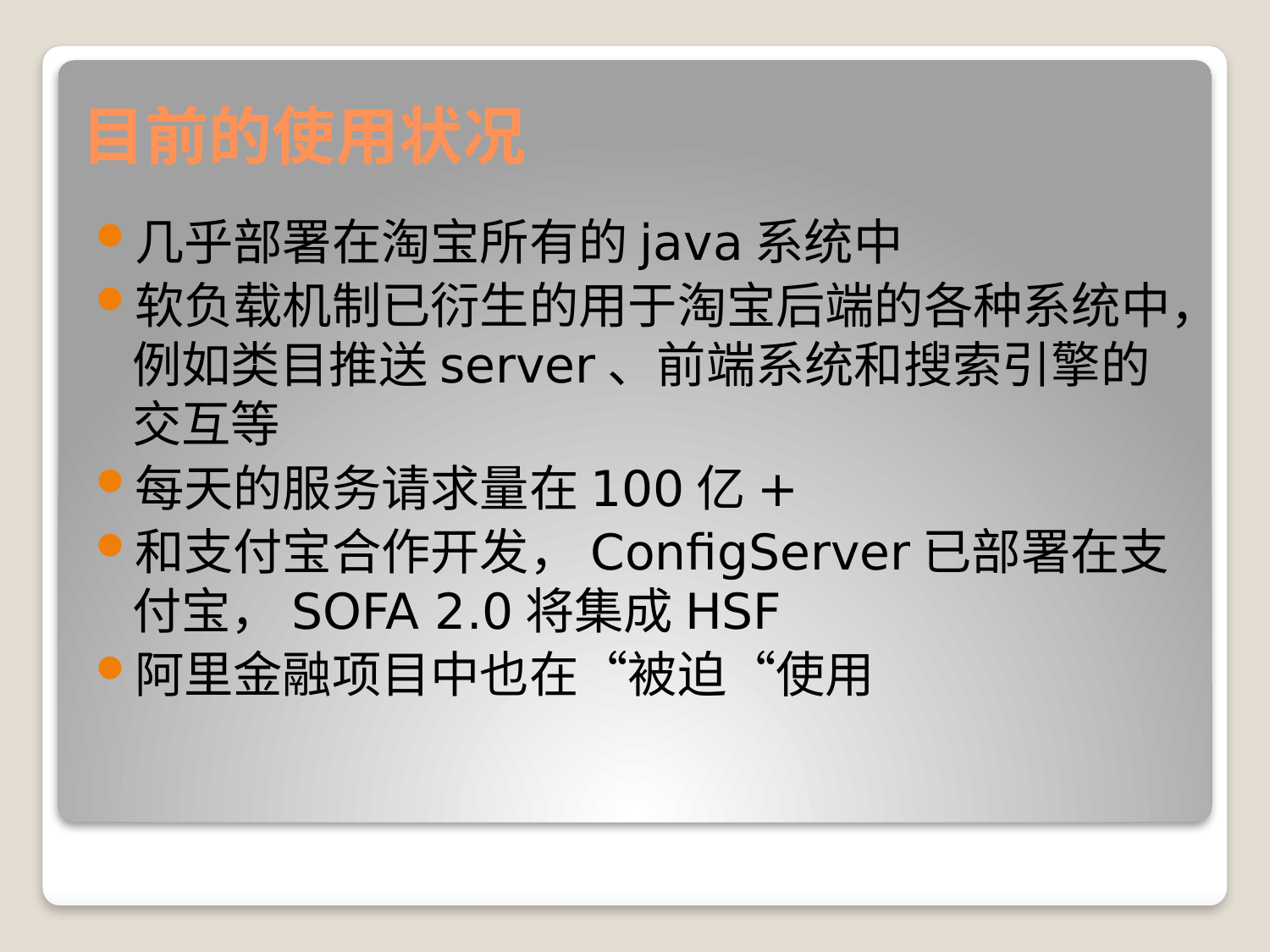

# 目前的使用状况
几乎部署在淘宝所有的java系统中
软负载机制已衍生的用于淘宝后端的各种系统中，例如类目推送server、前端系统和搜索引擎的交互等
每天的服务请求量在100亿+
和支付宝合作开发，ConfigServer已部署在支付宝，SOFA 2.0将集成HSF
阿里金融项目中也在“被迫“使用